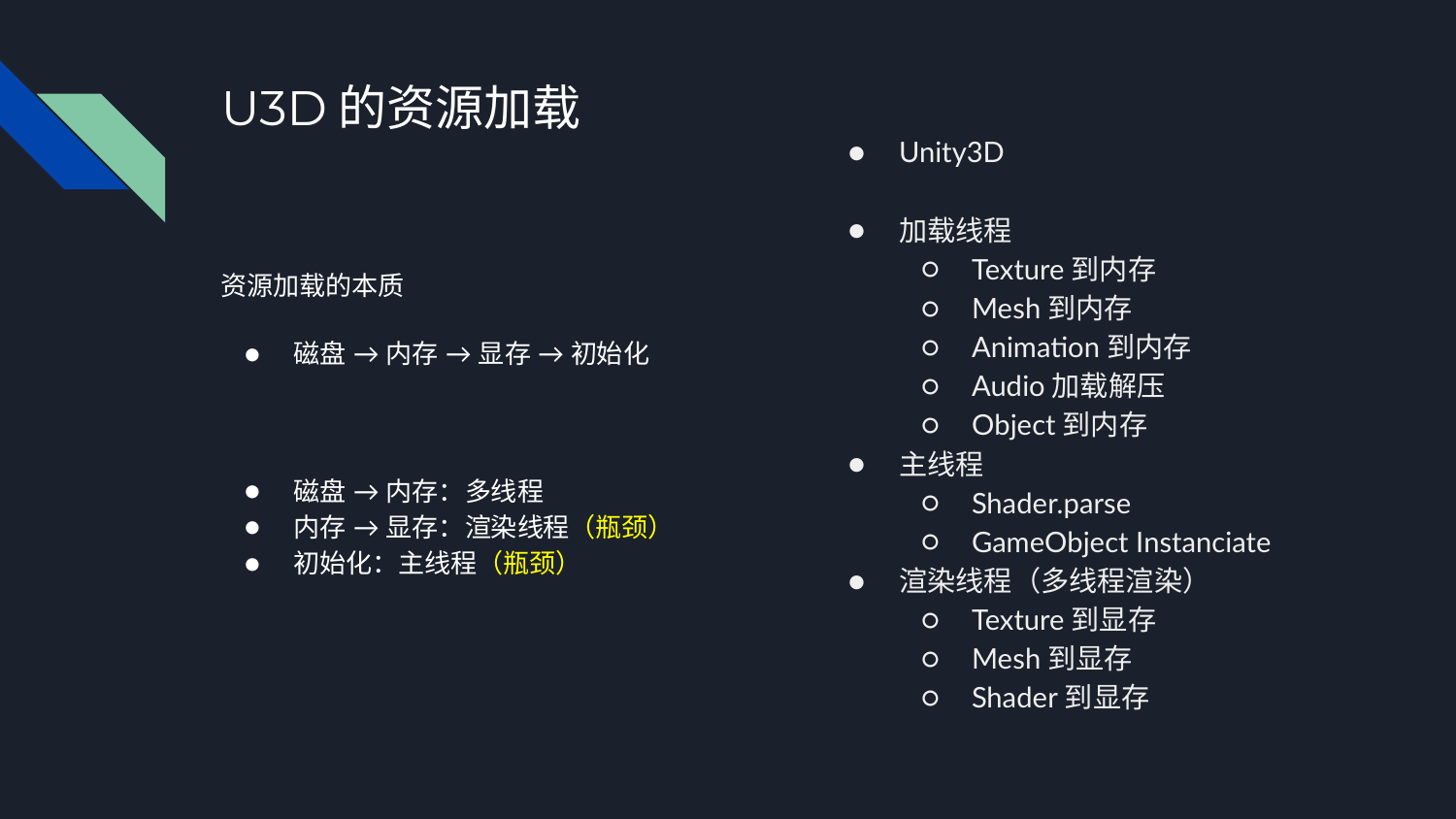

# U3D的资源加载
Unity3D

加载线程
Texture到内存
Mesh到内存
Animation到内存
Audio加载解压
Object到内存
主线程
Shader.parse
GameObject Instanciate
渲染线程（多线程渲染）
Texture到显存
Mesh到显存
Shader到显存

资源加载的本质
磁盘 → 内存 → 显存 → 初始化

磁盘 → 内存：多线程
内存 → 显存：渲染线程（瓶颈）
初始化：主线程（瓶颈）